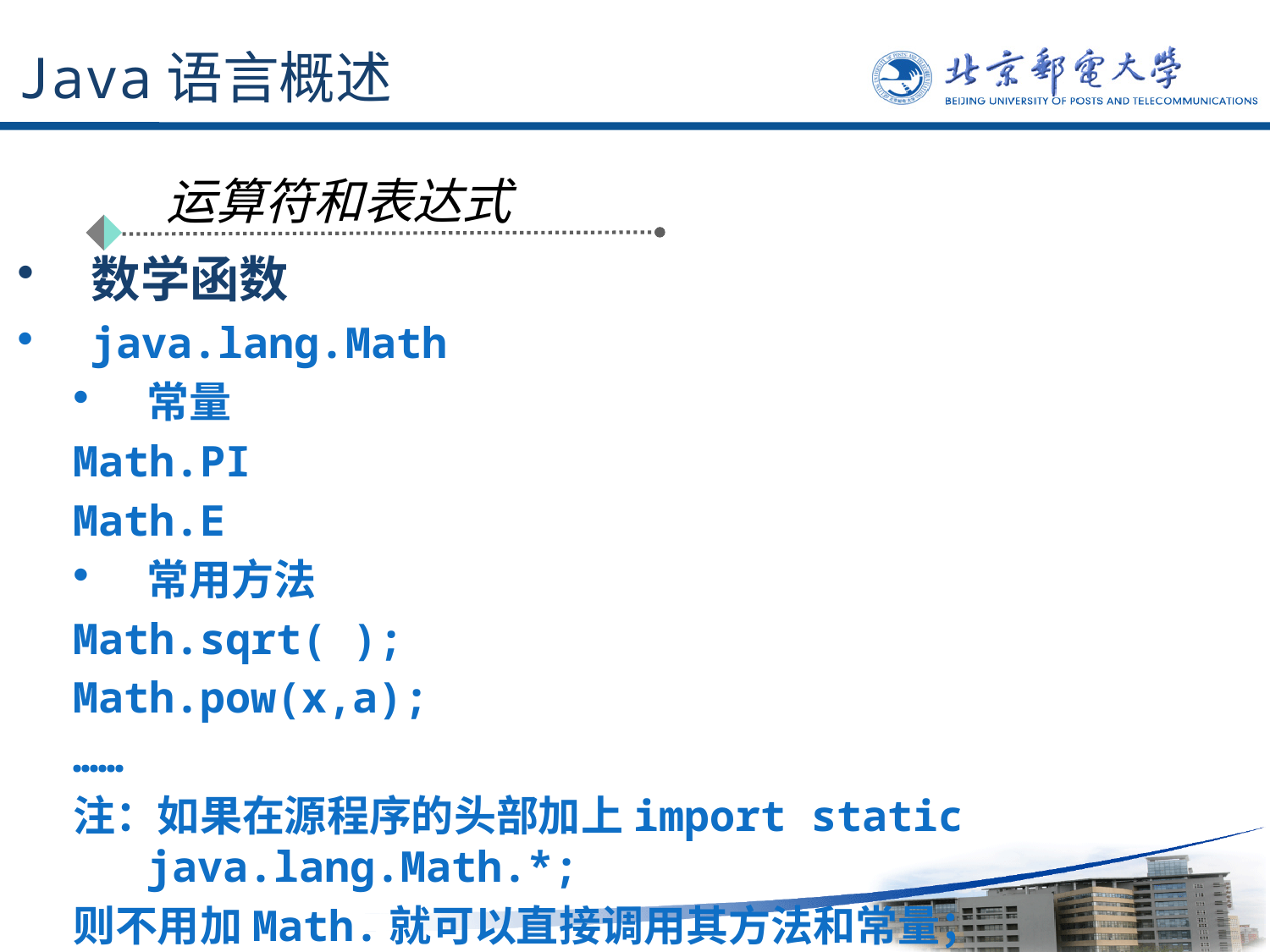

# Java语言概述

运算符和表达式

数学函数
java.lang.Math
常量
Math.PI
Math.E
常用方法
Math.sqrt( );
Math.pow(x,a);
……
注：如果在源程序的头部加上import static java.lang.Math.*;
则不用加Math.就可以直接调用其方法和常量；